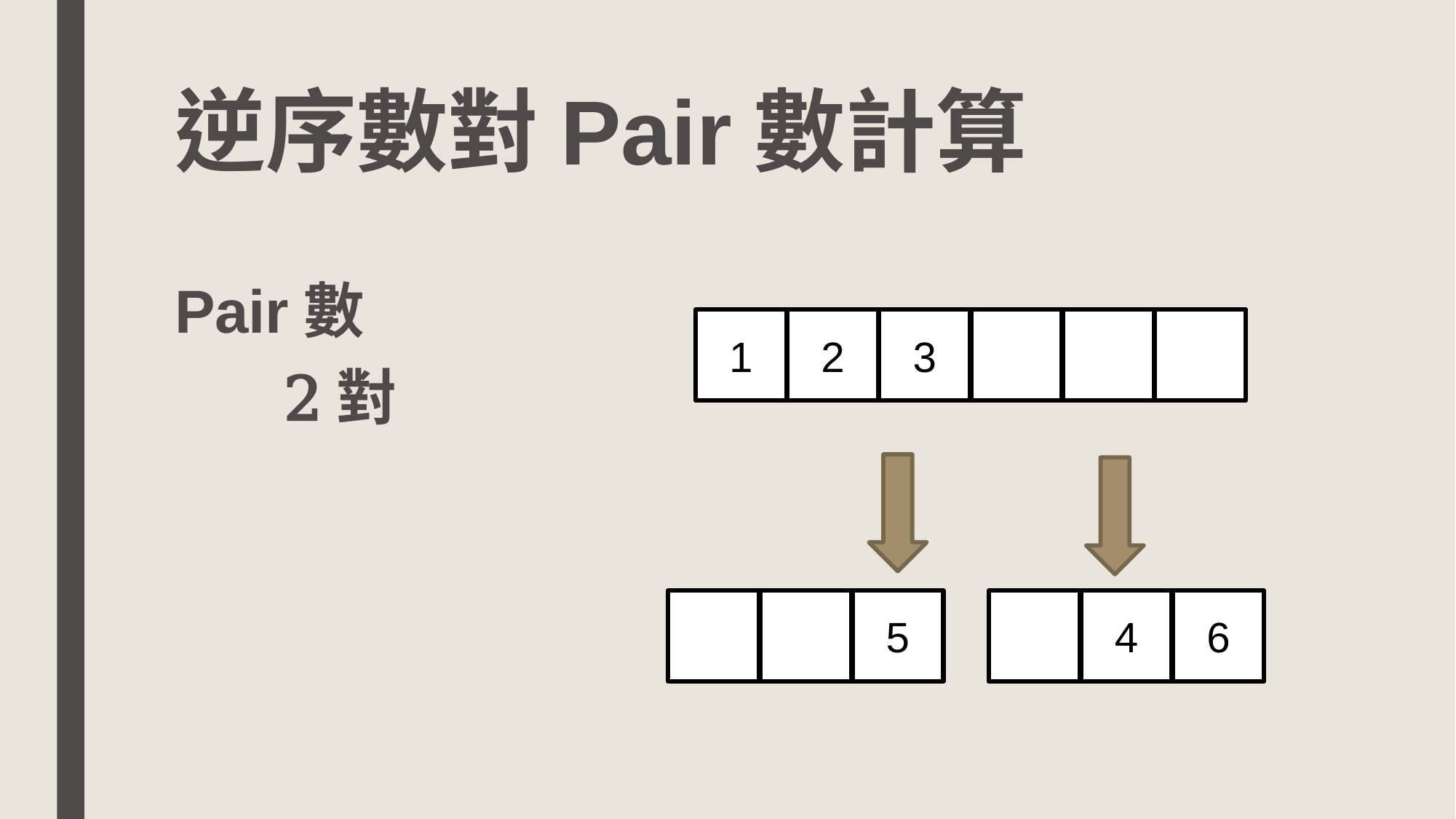

# 逆序數對Pair數計算
Pair數
	2對

1
2
3

5

4
6